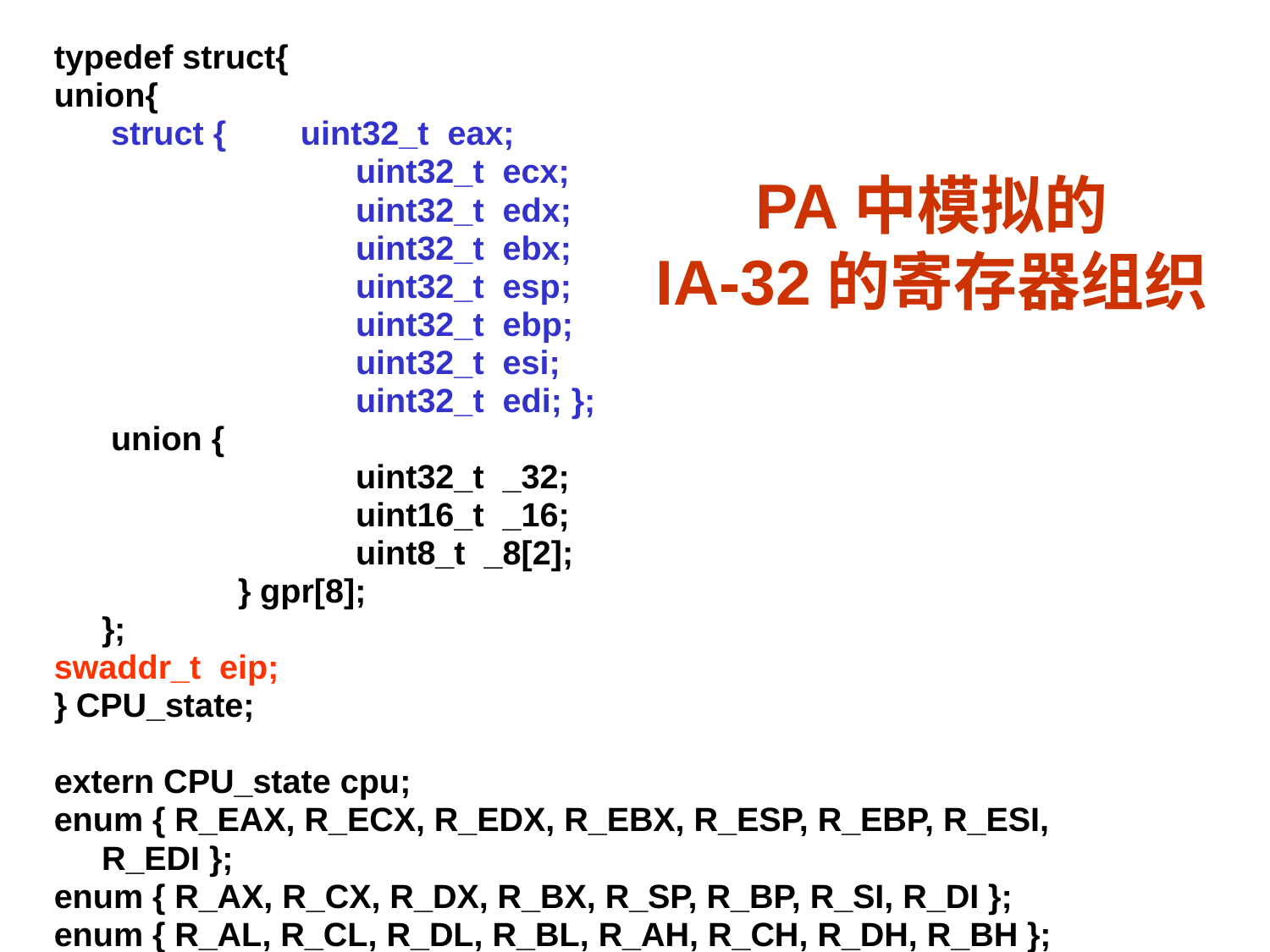

typedef struct{
union{
	 struct {        uint32_t  eax;
			uint32_t  ecx;
			uint32_t  edx;
			uint32_t  ebx;
			uint32_t  esp;
			uint32_t  ebp;
			uint32_t  esi;
			uint32_t  edi; };
	 union {
			uint32_t  _32;
			uint16_t  _16;
			uint8_t  _8[2];
		 } gpr[8];
	};
swaddr_t  eip;
} CPU_state;

extern CPU_state cpu;
enum { R_EAX, R_ECX, R_EDX, R_EBX, R_ESP, R_EBP, R_ESI, R_EDI };
enum { R_AX, R_CX, R_DX, R_BX, R_SP, R_BP, R_SI, R_DI };
enum { R_AL, R_CL, R_DL, R_BL, R_AH, R_CH, R_DH, R_BH };

# PA中模拟的 IA-32的寄存器组织